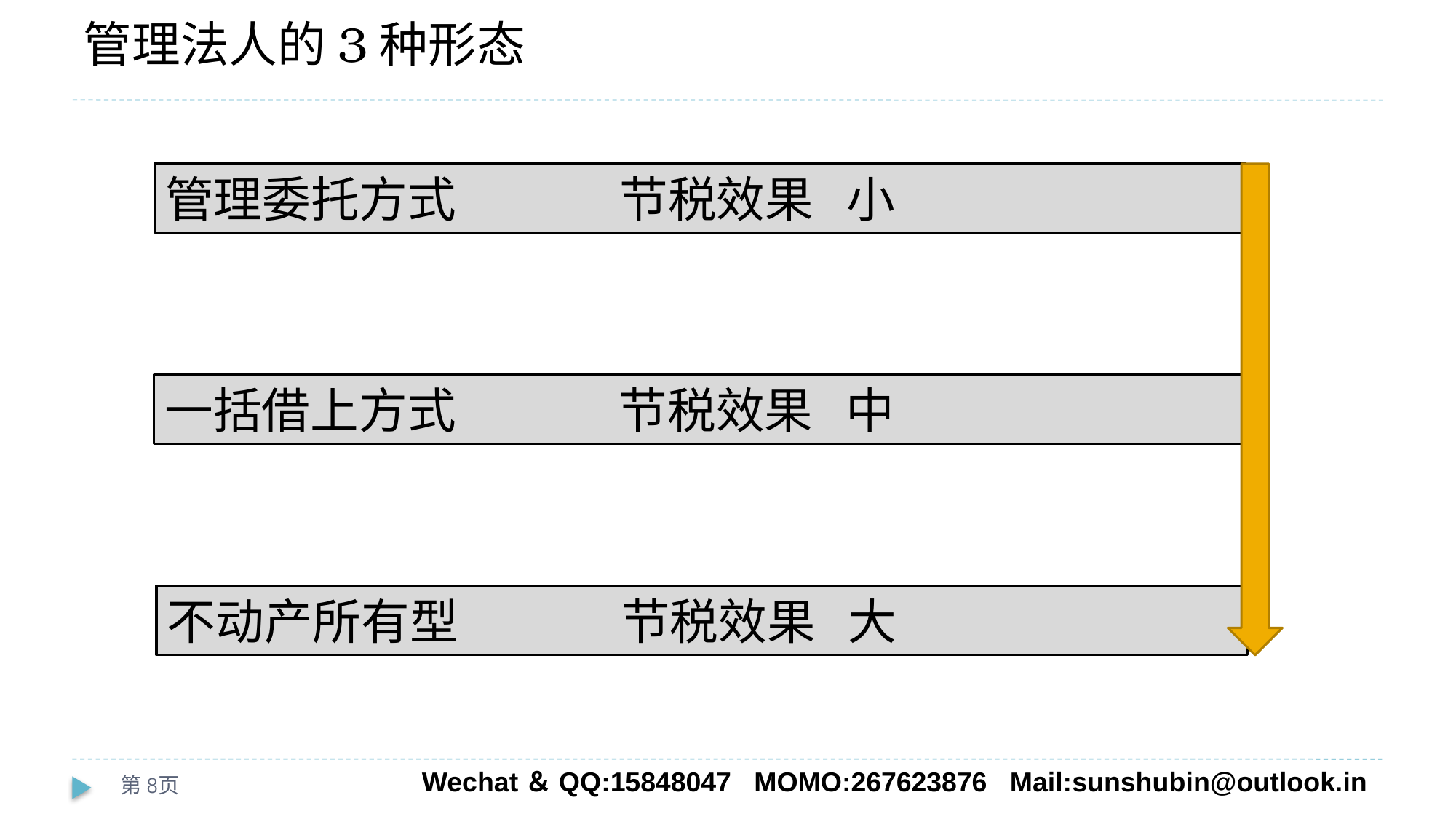

# 管理法人的3种形态

管理委托方式               节税效果   小
一括借上方式               节税效果   中
不动产所有型               节税效果   大
第8页